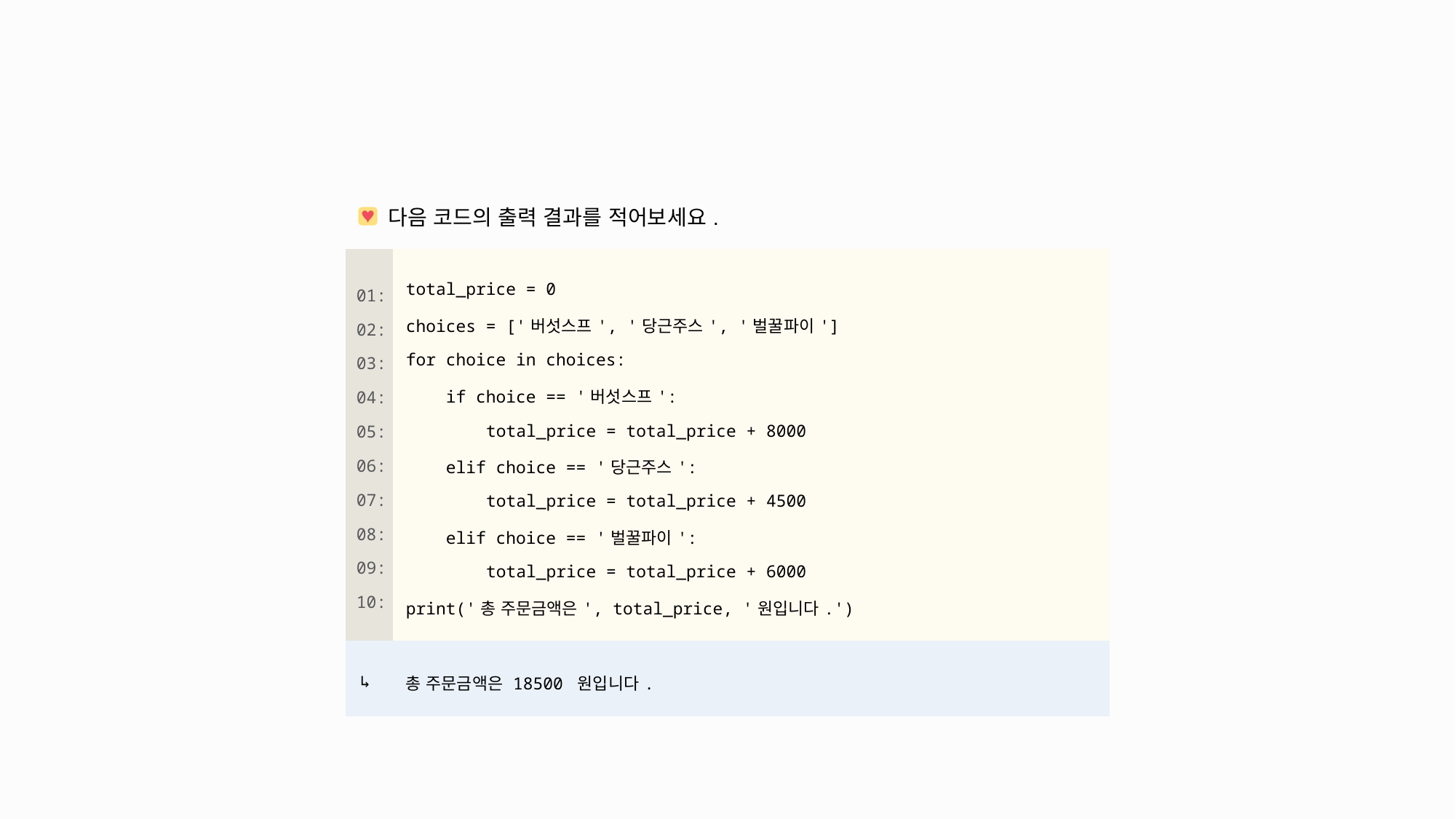

| 다음 코드의 출력 결과를 적어보세요. |  |
| --- | --- |
| 01: 02: 03: 04: 05: 06: 07: 08: 09: 10: | total\_price = 0 choices = ['버섯스프', '당근주스', '벌꿀파이'] for choice in choices: if choice == '버섯스프': total\_price = total\_price + 8000 elif choice == '당근주스': total\_price = total\_price + 4500 elif choice == '벌꿀파이': total\_price = total\_price + 6000 print('총 주문금액은', total\_price, '원입니다.') |
| ↳ | 총 주문금액은 18500 원입니다. |